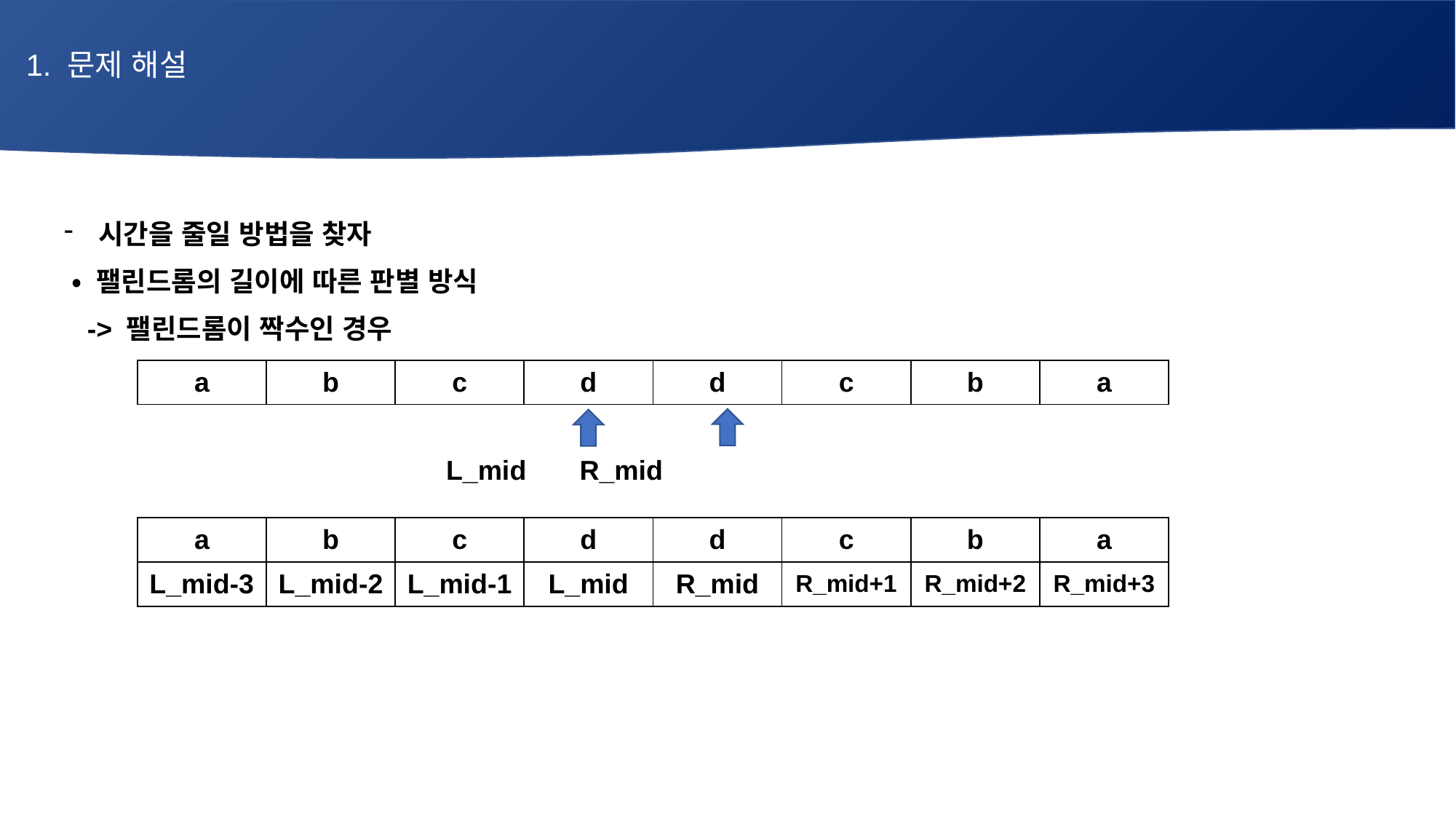

1. 문제 해설
# 매주 1 과제 LV2
시간을 줄일 방법을 찾자
 • 팰린드롬의 길이에 따른 판별 방식
   -> 팰린드롬이 짝수인 경우

                                                  L_mid       R_mid

| a | b | c | d | d | c | b | a |
| --- | --- | --- | --- | --- | --- | --- | --- |

| a | b | c | d | d | c | b | a |
| --- | --- | --- | --- | --- | --- | --- | --- |
| L\_mid-3 | L\_mid-2 | L\_mid-1 | L\_mid | R\_mid | R\_mid+1 | R\_mid+2 | R\_mid+3 |